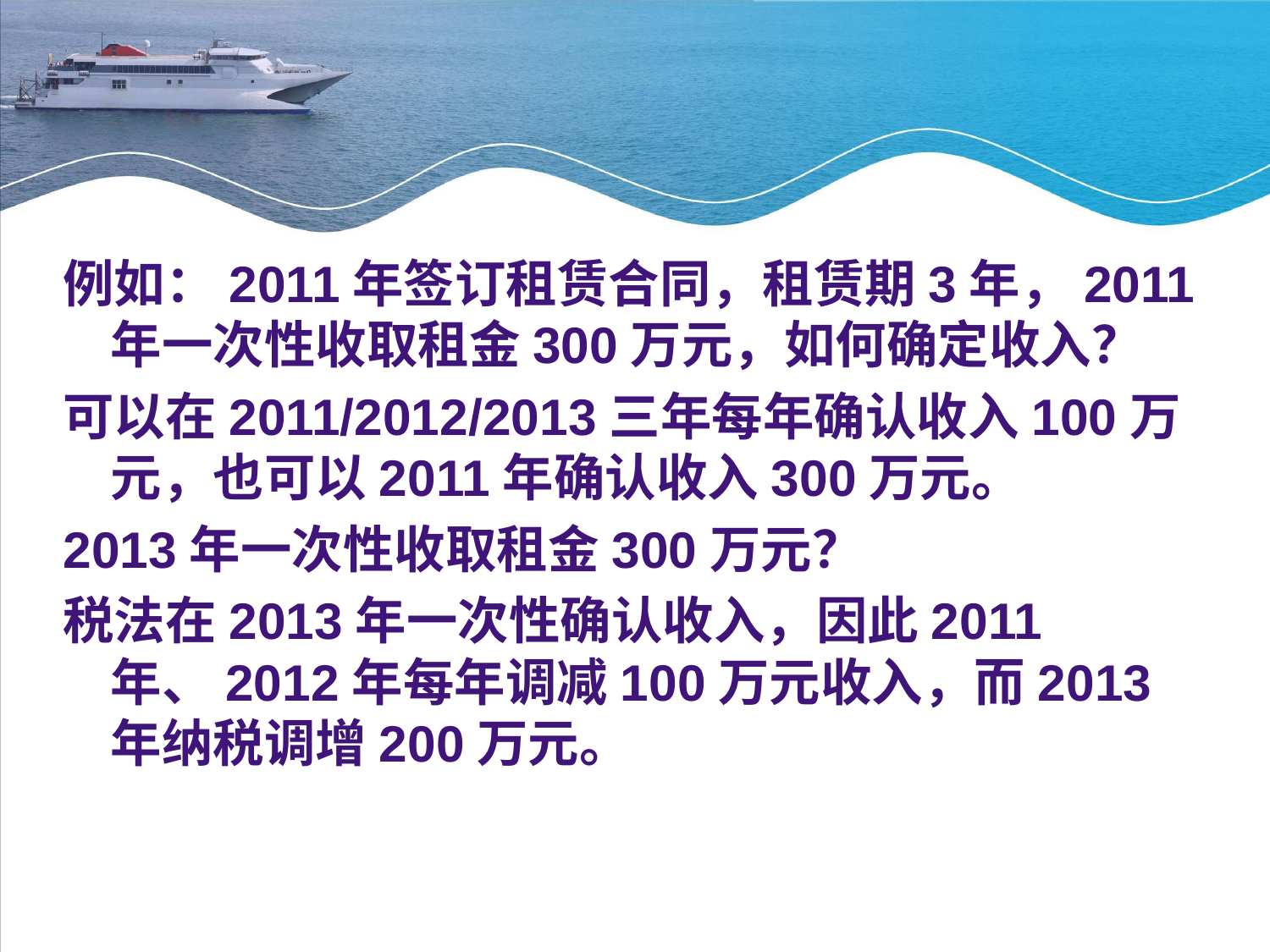

#
例如：2011年签订租赁合同，租赁期3年，2011年一次性收取租金300万元，如何确定收入？
可以在2011/2012/2013三年每年确认收入100万元，也可以2011年确认收入300万元。
2013年一次性收取租金300万元？
税法在2013年一次性确认收入，因此2011年、2012年每年调减100万元收入，而2013年纳税调增200万元。